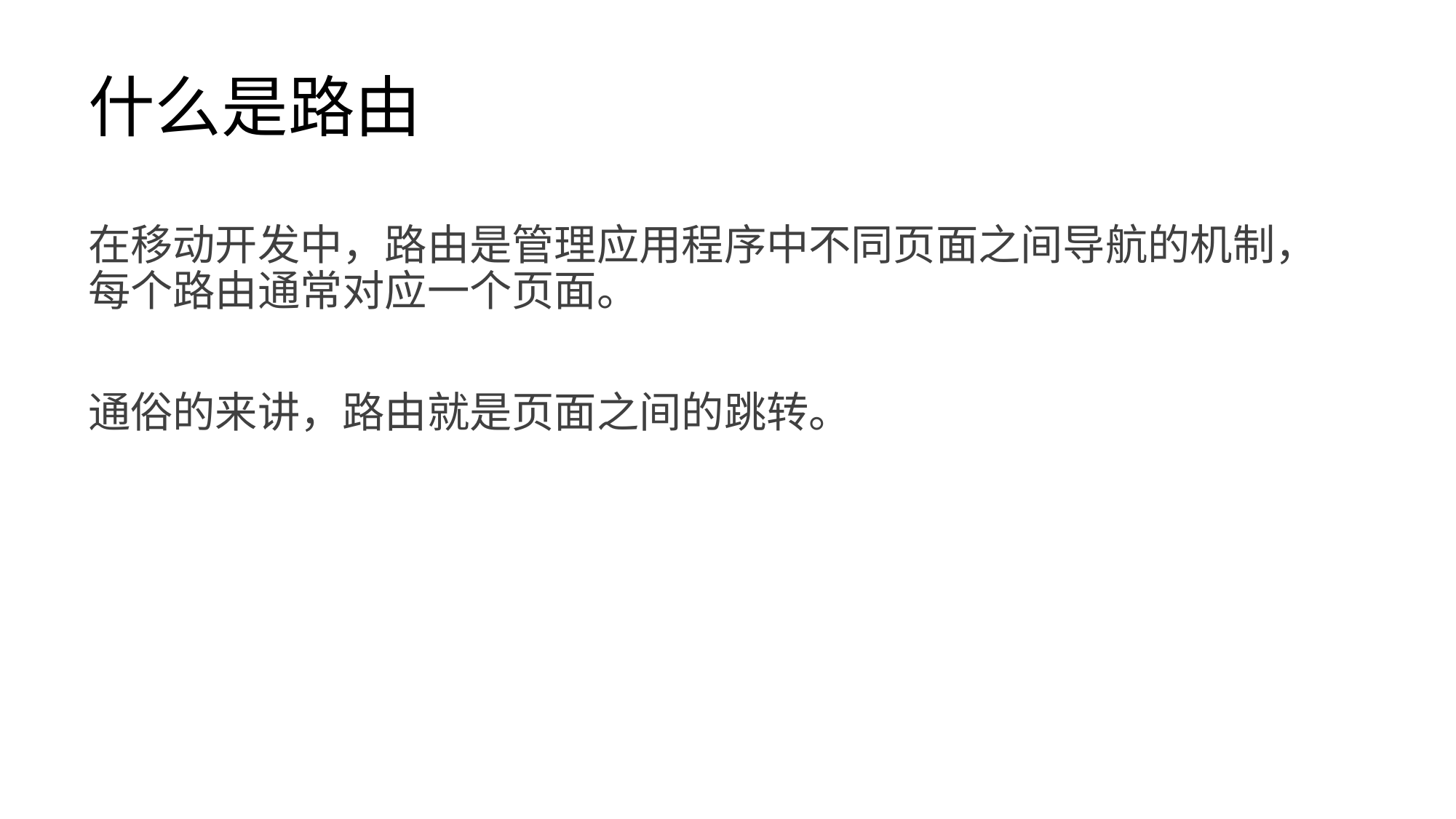

# 什么是路由
在移动开发中，路由是管理应用程序中不同页面之间导航的机制，每个路由通常对应一个页面。

通俗的来讲，路由就是页面之间的跳转。